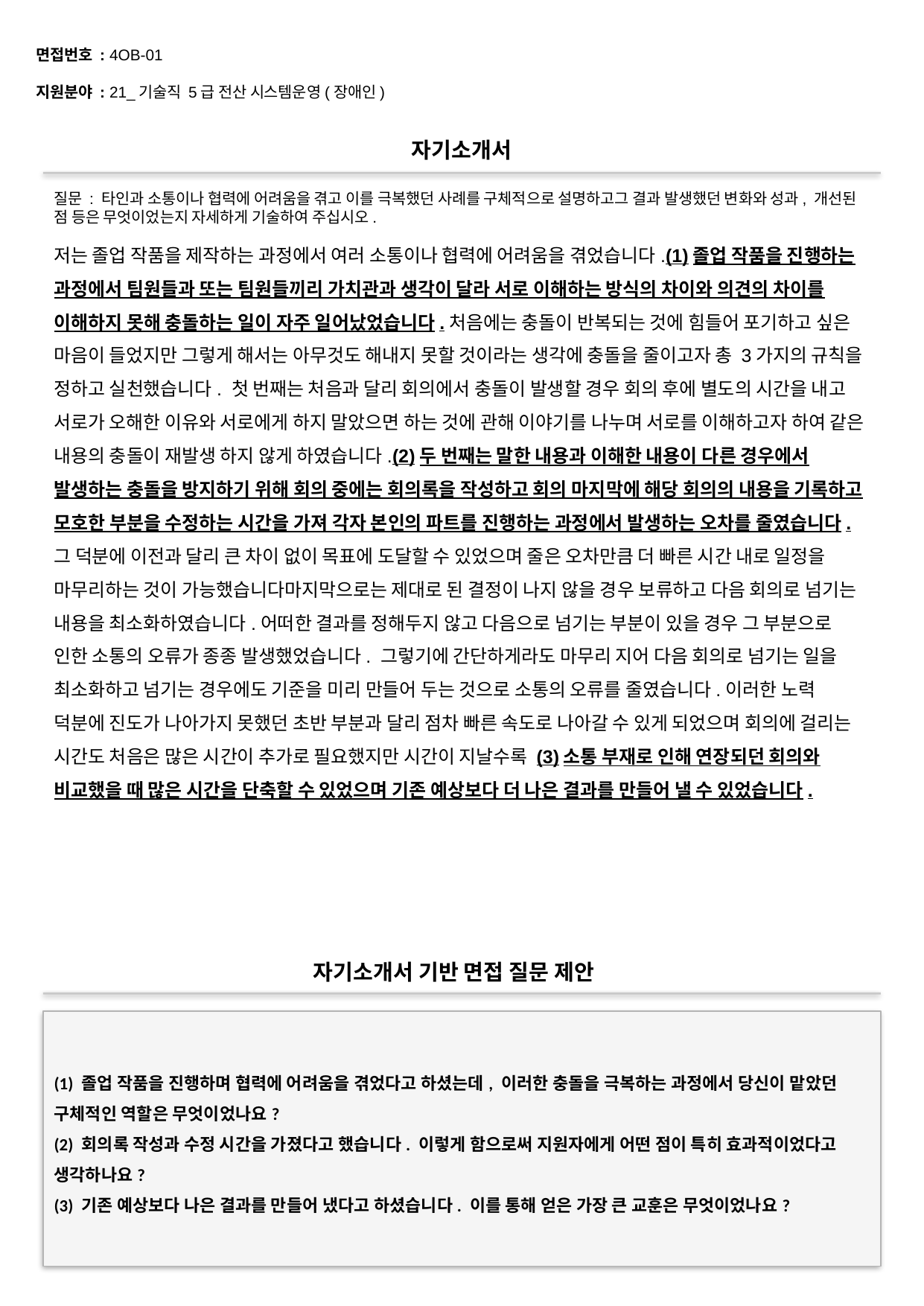

면접번호 : 4OB-01

지원분야 : 21_기술직 5급 전산 시스템운영(장애인)
#

자기소개서

질문 : 타인과 소통이나 협력에 어려움을 겪고 이를 극복했던 사례를 구체적으로 설명하고그 결과 발생했던 변화와 성과, 개선된 점 등은 무엇이었는지 자세하게 기술하여 주십시오.

저는 졸업 작품을 제작하는 과정에서 여러 소통이나 협력에 어려움을 겪었습니다.(1)졸업 작품을 진행하는 과정에서 팀원들과 또는 팀원들끼리 가치관과 생각이 달라 서로 이해하는 방식의 차이와 의견의 차이를 이해하지 못해 충돌하는 일이 자주 일어났었습니다.처음에는 충돌이 반복되는 것에 힘들어 포기하고 싶은 마음이 들었지만 그렇게 해서는 아무것도 해내지 못할 것이라는 생각에 충돌을 줄이고자 총 3가지의 규칙을 정하고 실천했습니다. 첫 번째는 처음과 달리 회의에서 충돌이 발생할 경우 회의 후에 별도의 시간을 내고 서로가 오해한 이유와 서로에게 하지 말았으면 하는 것에 관해 이야기를 나누며 서로를 이해하고자 하여 같은 내용의 충돌이 재발생 하지 않게 하였습니다.(2)두 번째는 말한 내용과 이해한 내용이 다른 경우에서 발생하는 충돌을 방지하기 위해 회의 중에는 회의록을 작성하고 회의 마지막에 해당 회의의 내용을 기록하고 모호한 부분을 수정하는 시간을 가져 각자 본인의 파트를 진행하는 과정에서 발생하는 오차를 줄였습니다. 그 덕분에 이전과 달리 큰 차이 없이 목표에 도달할 수 있었으며 줄은 오차만큼 더 빠른 시간 내로 일정을 마무리하는 것이 가능했습니다마지막으로는 제대로 된 결정이 나지 않을 경우 보류하고 다음 회의로 넘기는 내용을 최소화하였습니다.어떠한 결과를 정해두지 않고 다음으로 넘기는 부분이 있을 경우 그 부분으로 인한 소통의 오류가 종종 발생했었습니다. 그렇기에 간단하게라도 마무리 지어 다음 회의로 넘기는 일을 최소화하고 넘기는 경우에도 기준을 미리 만들어 두는 것으로 소통의 오류를 줄였습니다.이러한 노력 덕분에 진도가 나아가지 못했던 초반 부분과 달리 점차 빠른 속도로 나아갈 수 있게 되었으며 회의에 걸리는 시간도 처음은 많은 시간이 추가로 필요했지만 시간이 지날수록 (3)소통 부재로 인해 연장되던 회의와 비교했을 때 많은 시간을 단축할 수 있었으며 기존 예상보다 더 나은 결과를 만들어 낼 수 있었습니다.

자기소개서 기반 면접 질문 제안

(1) 졸업 작품을 진행하며 협력에 어려움을 겪었다고 하셨는데, 이러한 충돌을 극복하는 과정에서 당신이 맡았던 구체적인 역할은 무엇이었나요?
(2) 회의록 작성과 수정 시간을 가졌다고 했습니다. 이렇게 함으로써 지원자에게 어떤 점이 특히 효과적이었다고 생각하나요?
(3) 기존 예상보다 나은 결과를 만들어 냈다고 하셨습니다. 이를 통해 얻은 가장 큰 교훈은 무엇이었나요?